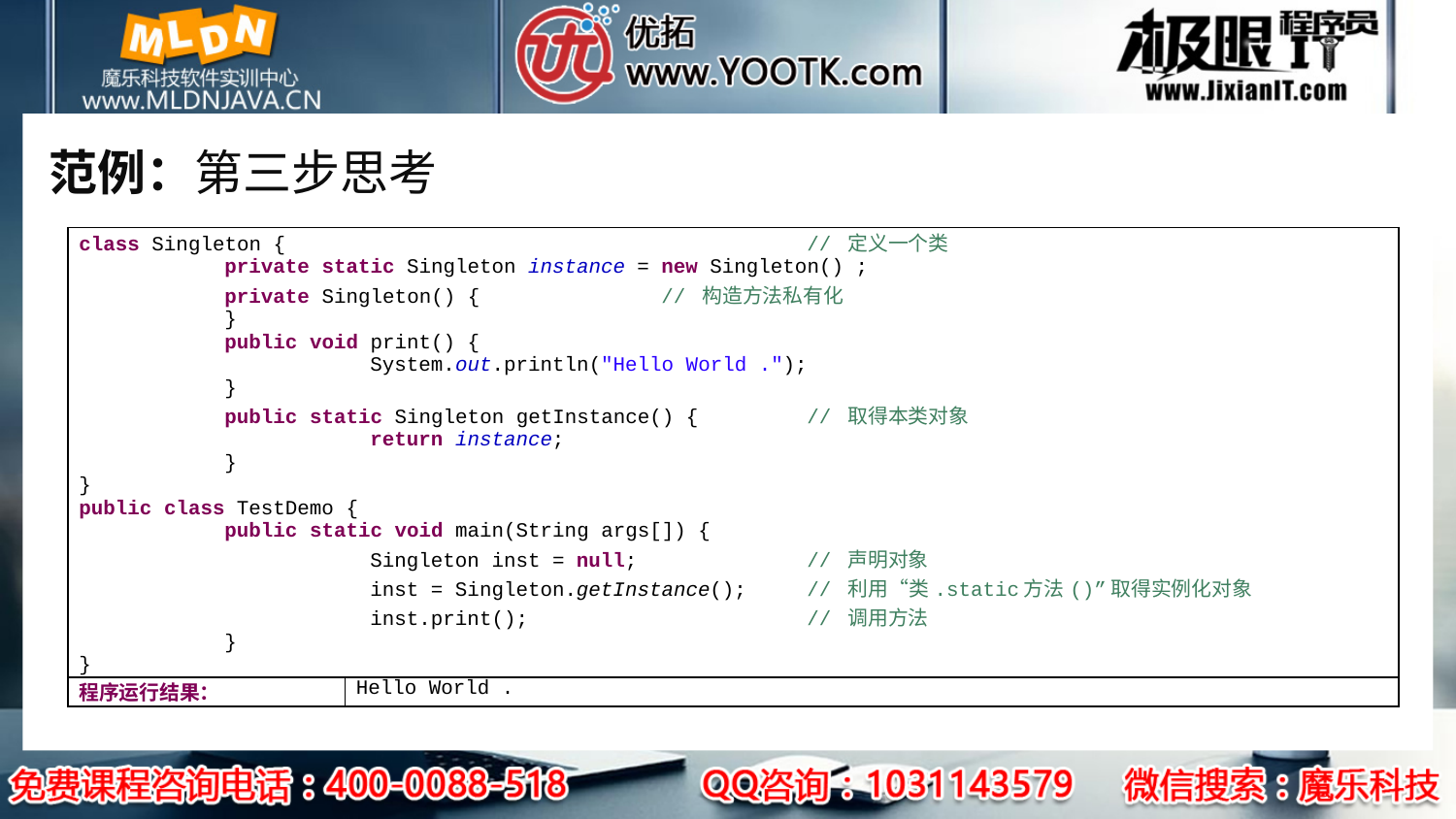

# 范例：第三步思考
| class Singleton { // 定义一个类 private static Singleton instance = new Singleton() ; private Singleton() { // 构造方法私有化 } public void print() { System.out.println("Hello World ."); } public static Singleton getInstance() { // 取得本类对象 return instance; } } public class TestDemo { public static void main(String args[]) { Singleton inst = null; // 声明对象 inst = Singleton.getInstance(); // 利用“类.static方法()”取得实例化对象 inst.print(); // 调用方法 } } |  |
| --- | --- |
| 程序运行结果： | Hello World . |